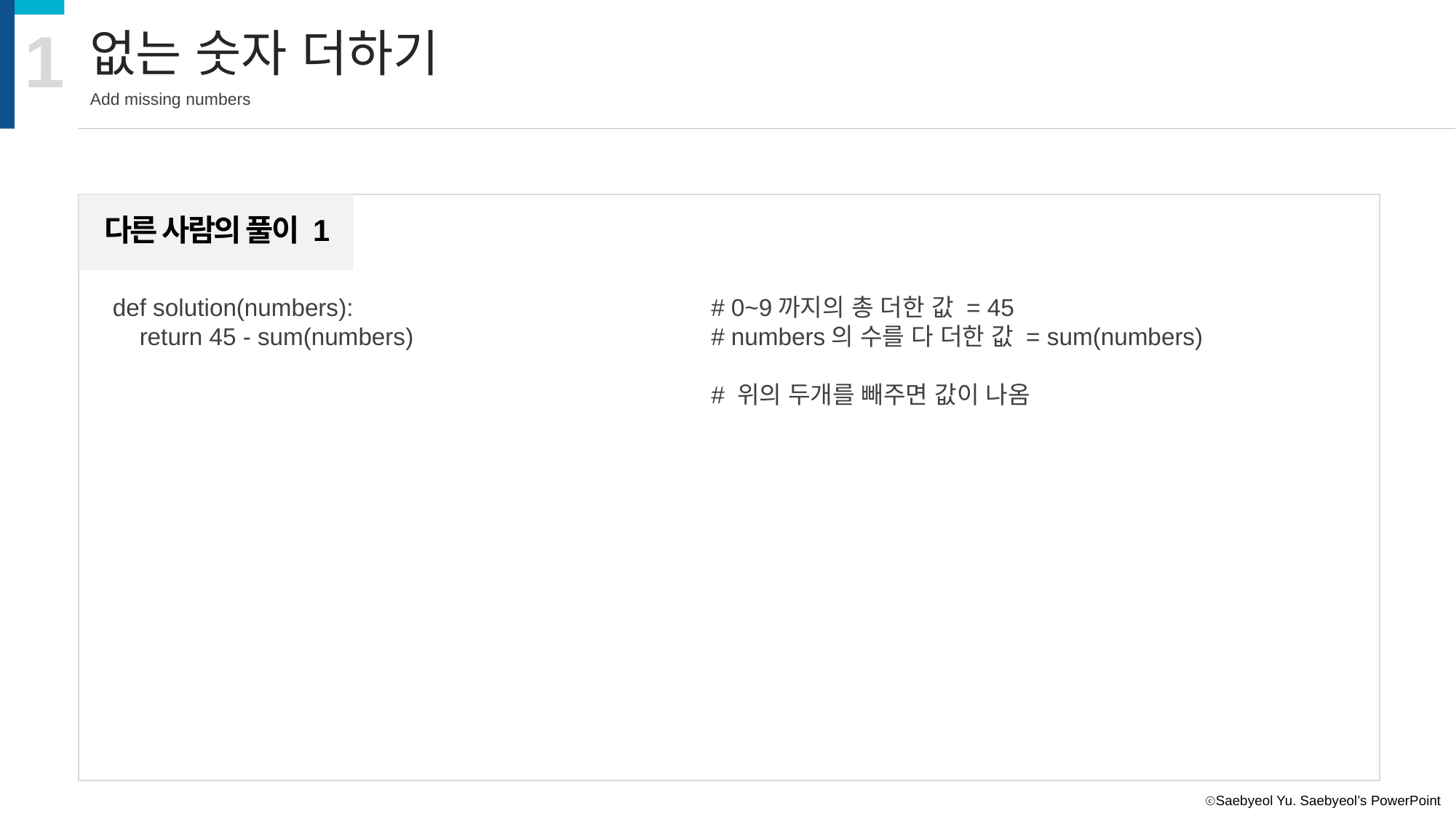

1
없는 숫자 더하기
Add missing numbers

다른 사람의 풀이 1
def solution(numbers):
    return 45 - sum(numbers)
# 0~9까지의 총 더한 값 = 45
# numbers의 수를 다 더한 값 = sum(numbers)

# 위의 두개를 빼주면 값이 나옴